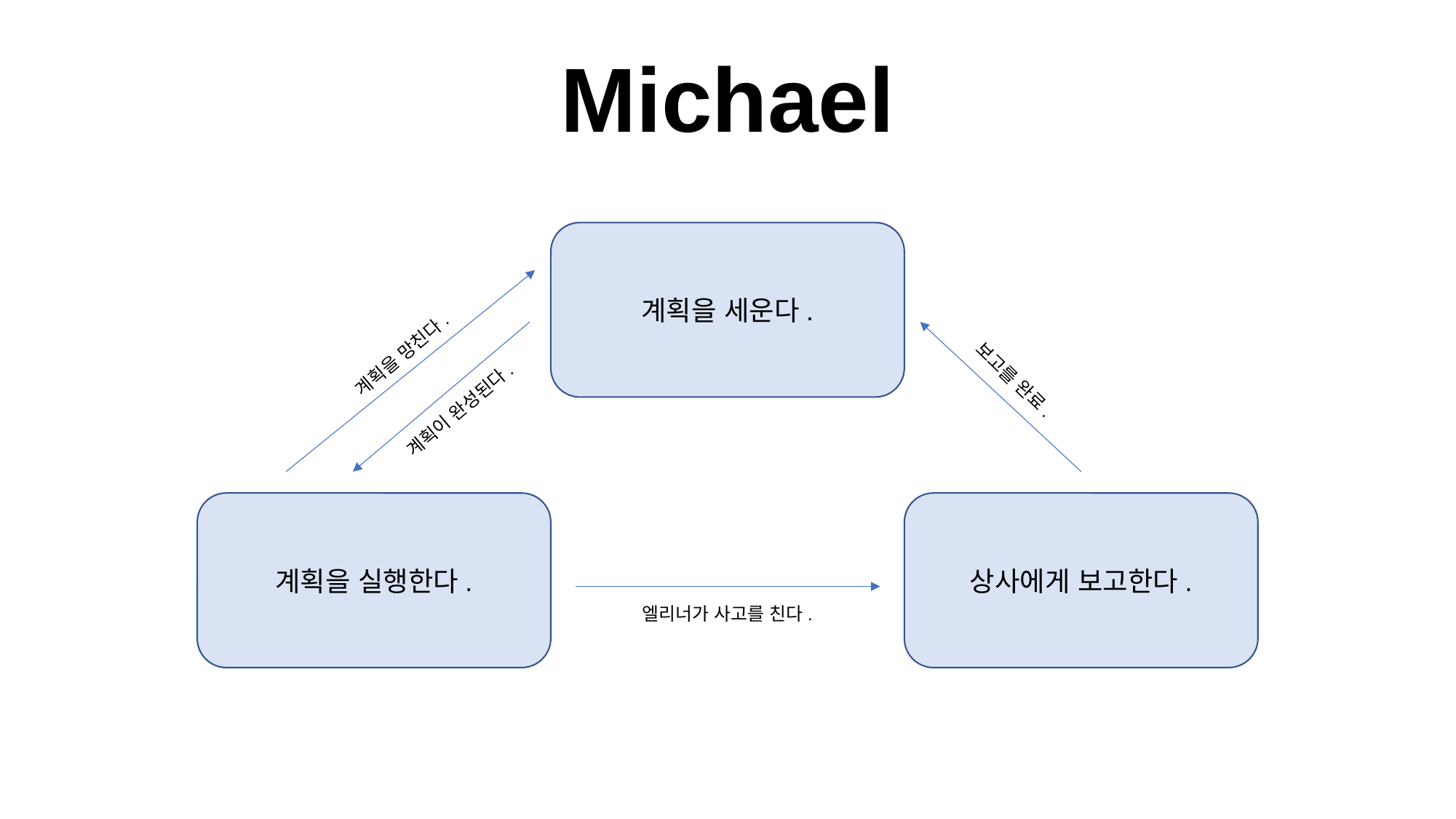

Michael
계획을 세운다.
계획을 망친다.
보고를 완료.
계획이 완성된다.
계획을 실행한다.
상사에게 보고한다.
엘리너가 사고를 친다.